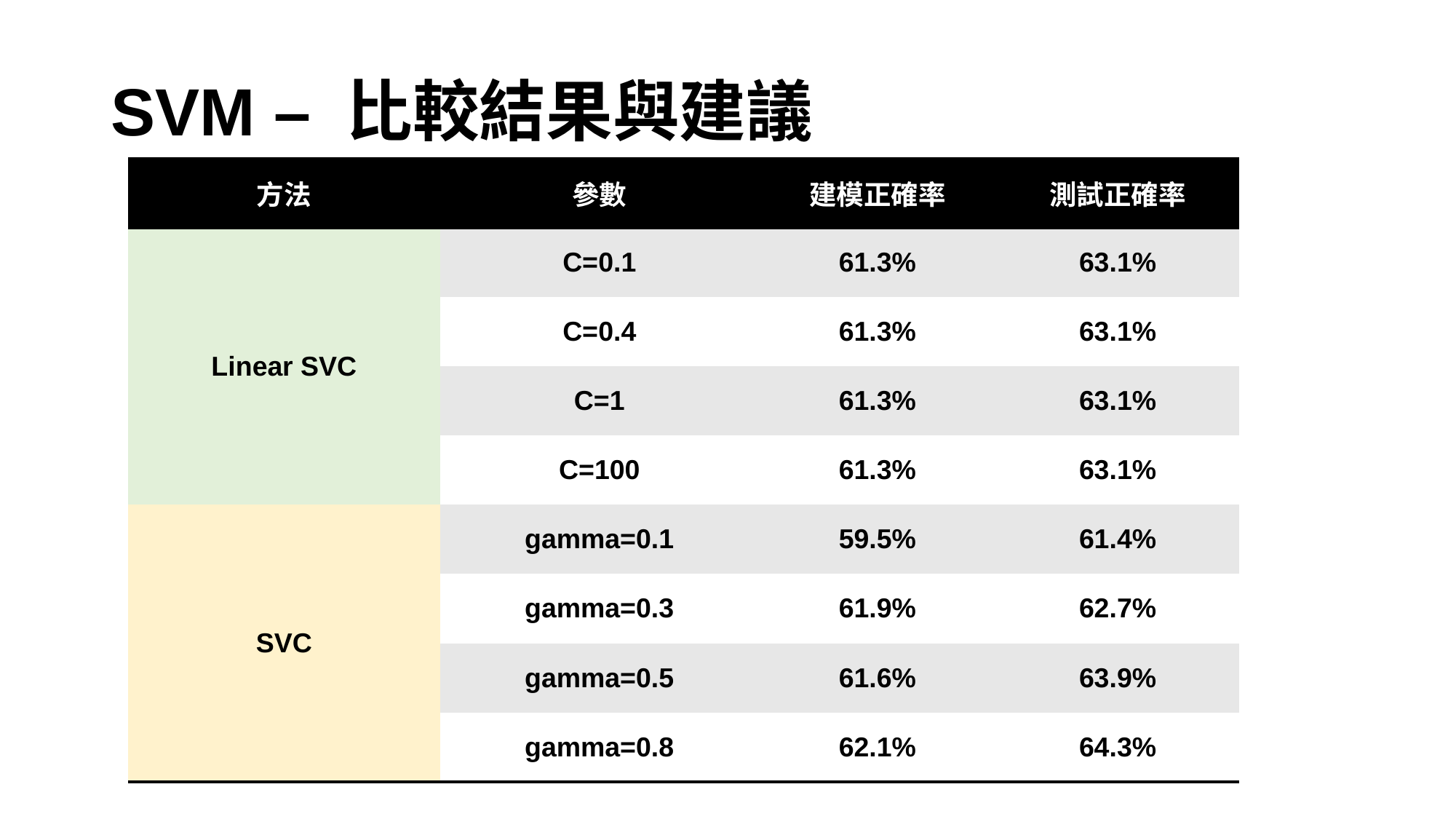

# SVM – 比較結果與建議
| 方法 | 參數 | 建模正確率 | 測試正確率 |
| --- | --- | --- | --- |
| Linear SVC | C=0.1 | 61.3% | 63.1% |
| 部分變數 | C=0.4 | 61.3% | 63.1% |
| CART(Entropy) | C=1 | 61.3% | 63.1% |
| Drowning\_results | C=100 | 61.3% | 63.1% |
| SVC | gamma=0.1 | 59.5% | 61.4% |
|  | gamma=0.3 | 61.9% | 62.7% |
|  | gamma=0.5 | 61.6% | 63.9% |
|  | gamma=0.8 | 62.1% | 64.3% |